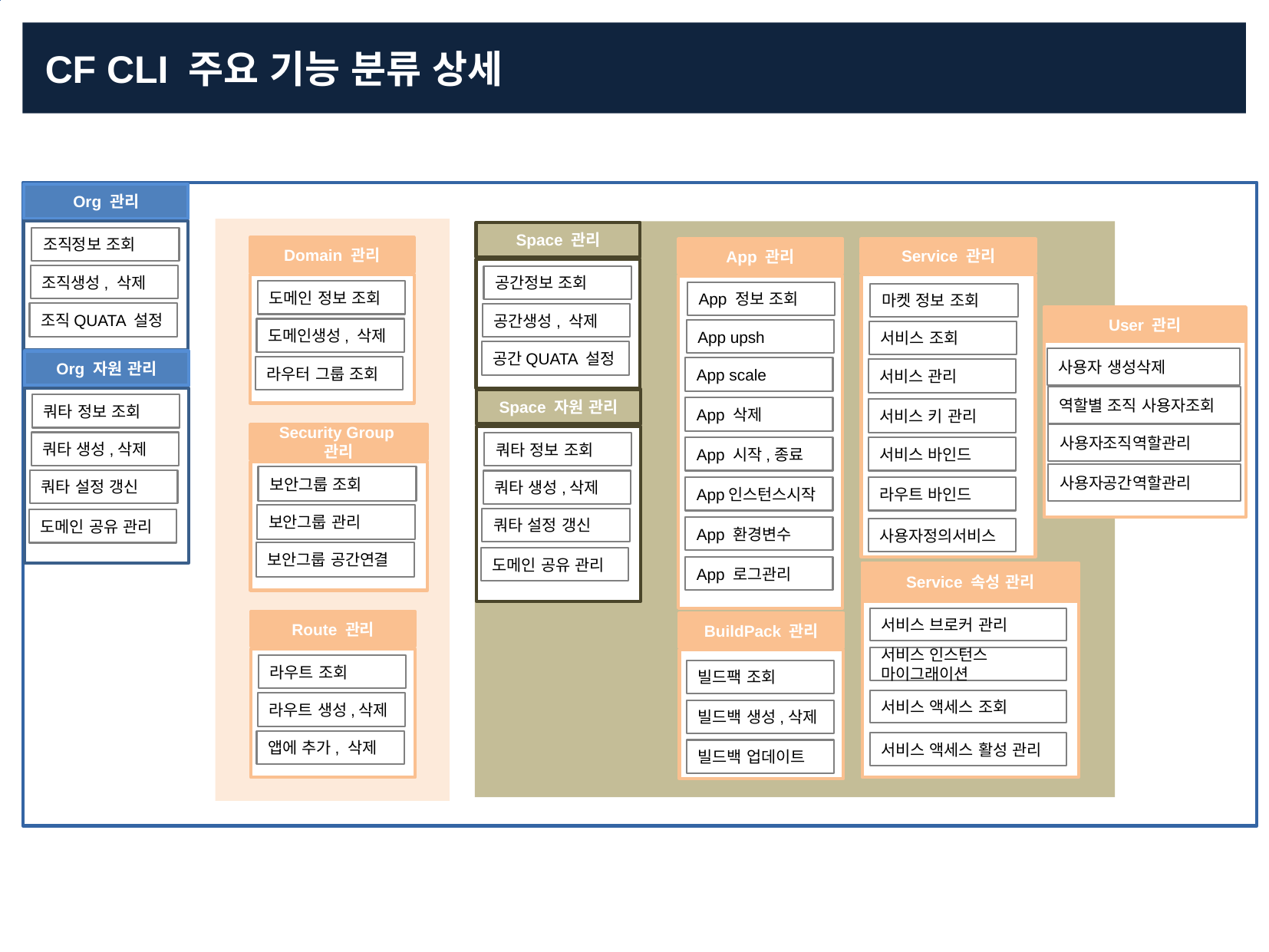

CF CLI 주요 기능 분류 상세

Org 관리

Space 관리
조직정보 조회
Domain 관리
Service 관리
App 관리

조직생성, 삭제
공간정보 조회

도메인 정보 조회
App 정보 조회
마켓 정보 조회
조직QUATA 설정
공간생성, 삭제
User 관리
도메인생성, 삭제
App upsh
서비스 조회

공간QUATA 설정
사용자 생성삭제
Org 자원 관리
라우터 그룹 조회
App scale
서비스 관리
역할별 조직 사용자조회

Space 자원 관리
쿼타 정보 조회
App 삭제
서비스 키 관리
사용자조직역할관리
Security Group
관리

쿼타 생성,삭제
쿼타 정보 조회
App 시작,종료
서비스 바인드

사용자공간역할관리
보안그룹 조회
쿼타 설정 갱신
쿼타 생성,삭제
App인스턴스시작
라우트 바인드
보안그룹 관리
쿼타 설정 갱신
도메인 공유 관리
App 환경변수
사용자정의서비스
보안그룹 공간연결
도메인 공유 관리
App 로그관리
Service 속성 관리

서비스 브로커 관리
Route 관리
BuildPack 관리
서비스 인스턴스 마이그래이션

라우트 조회
빌드팩 조회
서비스 액세스 조회
라우트 생성,삭제
빌드백 생성,삭제
앱에 추가, 삭제
서비스 액세스 활성 관리
빌드백 업데이트